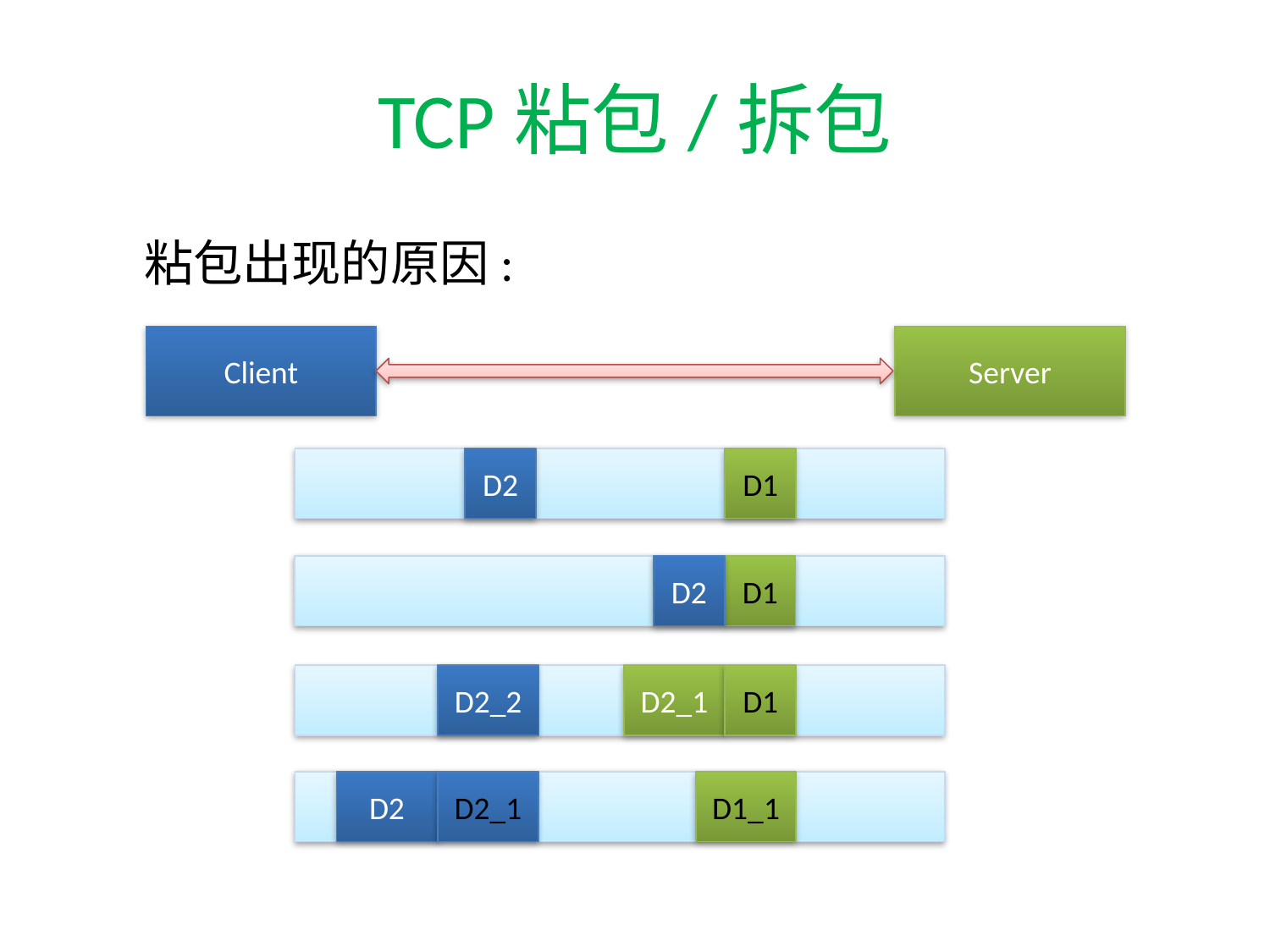

# TCP粘包/拆包
粘包出现的原因:
Client
Server

D2
D1

D2
D1

D2_2
D2_1
D1

D2
D2_1
D1_1